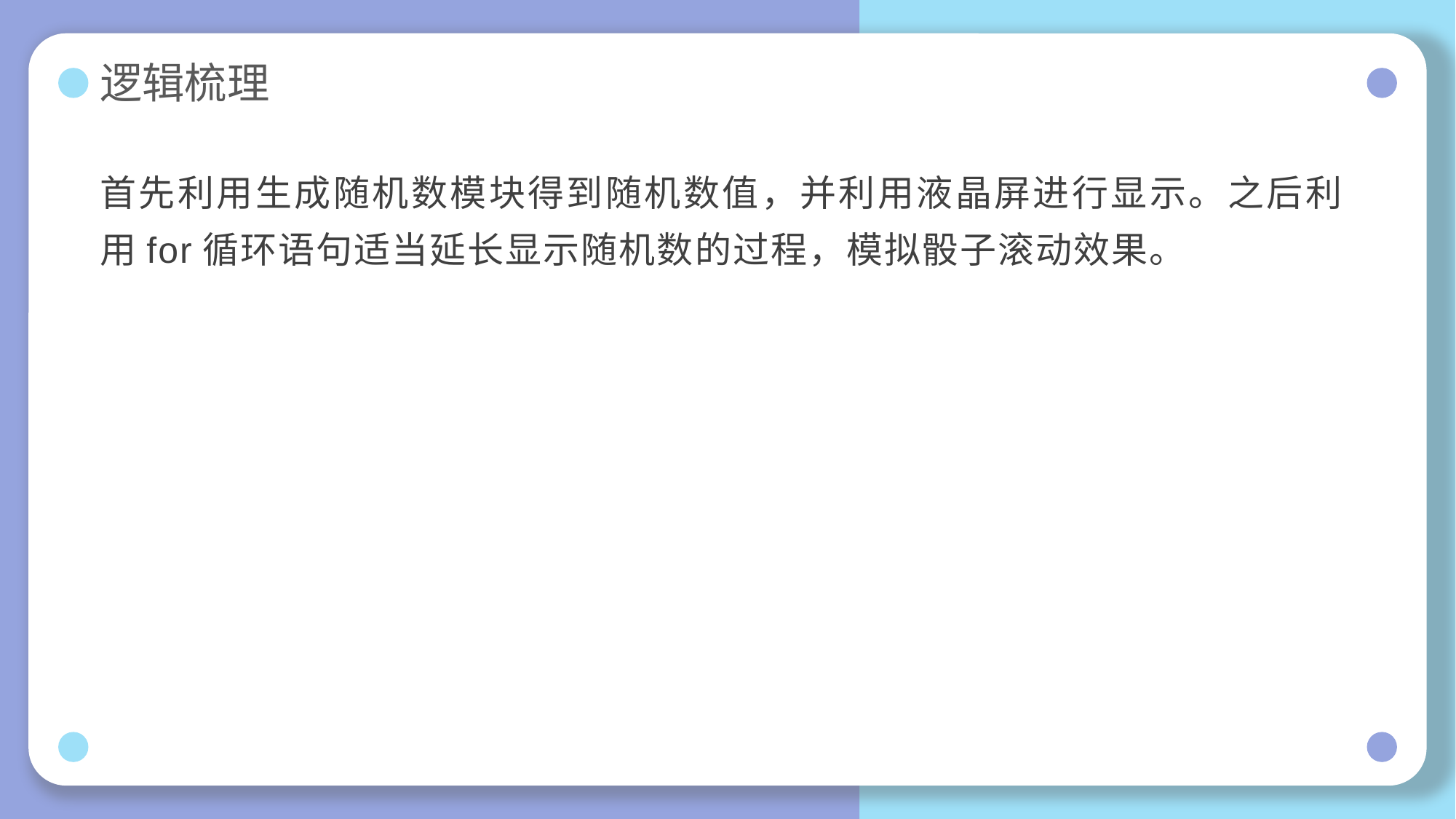

# 逻辑梳理
首先利用生成随机数模块得到随机数值，并利用液晶屏进行显示。之后利用for循环语句适当延长显示随机数的过程，模拟骰子滚动效果。